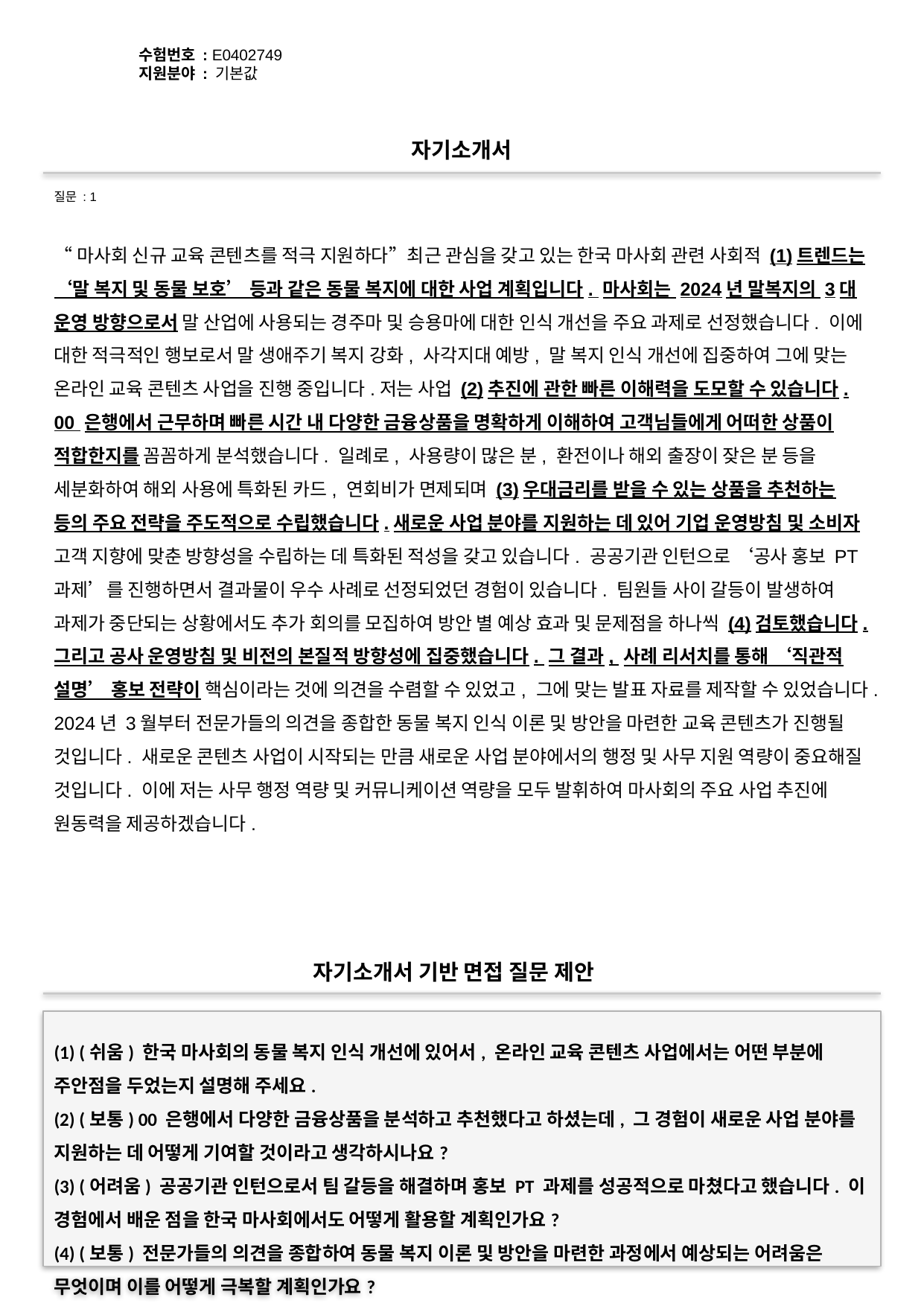

수험번호 : E0402749
지원분야 : 기본값
#

자기소개서

질문 : 1

“마사회 신규 교육 콘텐츠를 적극 지원하다”최근 관심을 갖고 있는 한국 마사회 관련 사회적 (1)트렌드는 ‘말 복지 및 동물 보호’ 등과 같은 동물 복지에 대한 사업 계획입니다. 마사회는 2024년 말복지의 3대 운영 방향으로서 말 산업에 사용되는 경주마 및 승용마에 대한 인식 개선을 주요 과제로 선정했습니다. 이에 대한 적극적인 행보로서 말 생애주기 복지 강화, 사각지대 예방, 말 복지 인식 개선에 집중하여 그에 맞는 온라인 교육 콘텐츠 사업을 진행 중입니다.저는 사업 (2)추진에 관한 빠른 이해력을 도모할 수 있습니다. 00 은행에서 근무하며 빠른 시간 내 다양한 금융상품을 명확하게 이해하여 고객님들에게 어떠한 상품이 적합한지를 꼼꼼하게 분석했습니다. 일례로, 사용량이 많은 분, 환전이나 해외 출장이 잦은 분 등을 세분화하여 해외 사용에 특화된 카드, 연회비가 면제되며 (3)우대금리를 받을 수 있는 상품을 추천하는 등의 주요 전략을 주도적으로 수립했습니다.새로운 사업 분야를 지원하는 데 있어 기업 운영방침 및 소비자 고객 지향에 맞춘 방향성을 수립하는 데 특화된 적성을 갖고 있습니다. 공공기관 인턴으로 ‘공사 홍보 PT 과제’를 진행하면서 결과물이 우수 사례로 선정되었던 경험이 있습니다. 팀원들 사이 갈등이 발생하여 과제가 중단되는 상황에서도 추가 회의를 모집하여 방안 별 예상 효과 및 문제점을 하나씩 (4)검토했습니다. 그리고 공사 운영방침 및 비전의 본질적 방향성에 집중했습니다. 그 결과, 사례 리서치를 통해 ‘직관적 설명’ 홍보 전략이 핵심이라는 것에 의견을 수렴할 수 있었고, 그에 맞는 발표 자료를 제작할 수 있었습니다.2024년 3월부터 전문가들의 의견을 종합한 동물 복지 인식 이론 및 방안을 마련한 교육 콘텐츠가 진행될 것입니다. 새로운 콘텐츠 사업이 시작되는 만큼 새로운 사업 분야에서의 행정 및 사무 지원 역량이 중요해질 것입니다. 이에 저는 사무 행정 역량 및 커뮤니케이션 역량을 모두 발휘하여 마사회의 주요 사업 추진에 원동력을 제공하겠습니다.

자기소개서 기반 면접 질문 제안

(1) (쉬움) 한국 마사회의 동물 복지 인식 개선에 있어서, 온라인 교육 콘텐츠 사업에서는 어떤 부분에 주안점을 두었는지 설명해 주세요.
(2) (보통) 00 은행에서 다양한 금융상품을 분석하고 추천했다고 하셨는데, 그 경험이 새로운 사업 분야를 지원하는 데 어떻게 기여할 것이라고 생각하시나요?
(3) (어려움) 공공기관 인턴으로서 팀 갈등을 해결하며 홍보 PT 과제를 성공적으로 마쳤다고 했습니다. 이 경험에서 배운 점을 한국 마사회에서도 어떻게 활용할 계획인가요?
(4) (보통) 전문가들의 의견을 종합하여 동물 복지 이론 및 방안을 마련한 과정에서 예상되는 어려움은 무엇이며 이를 어떻게 극복할 계획인가요?